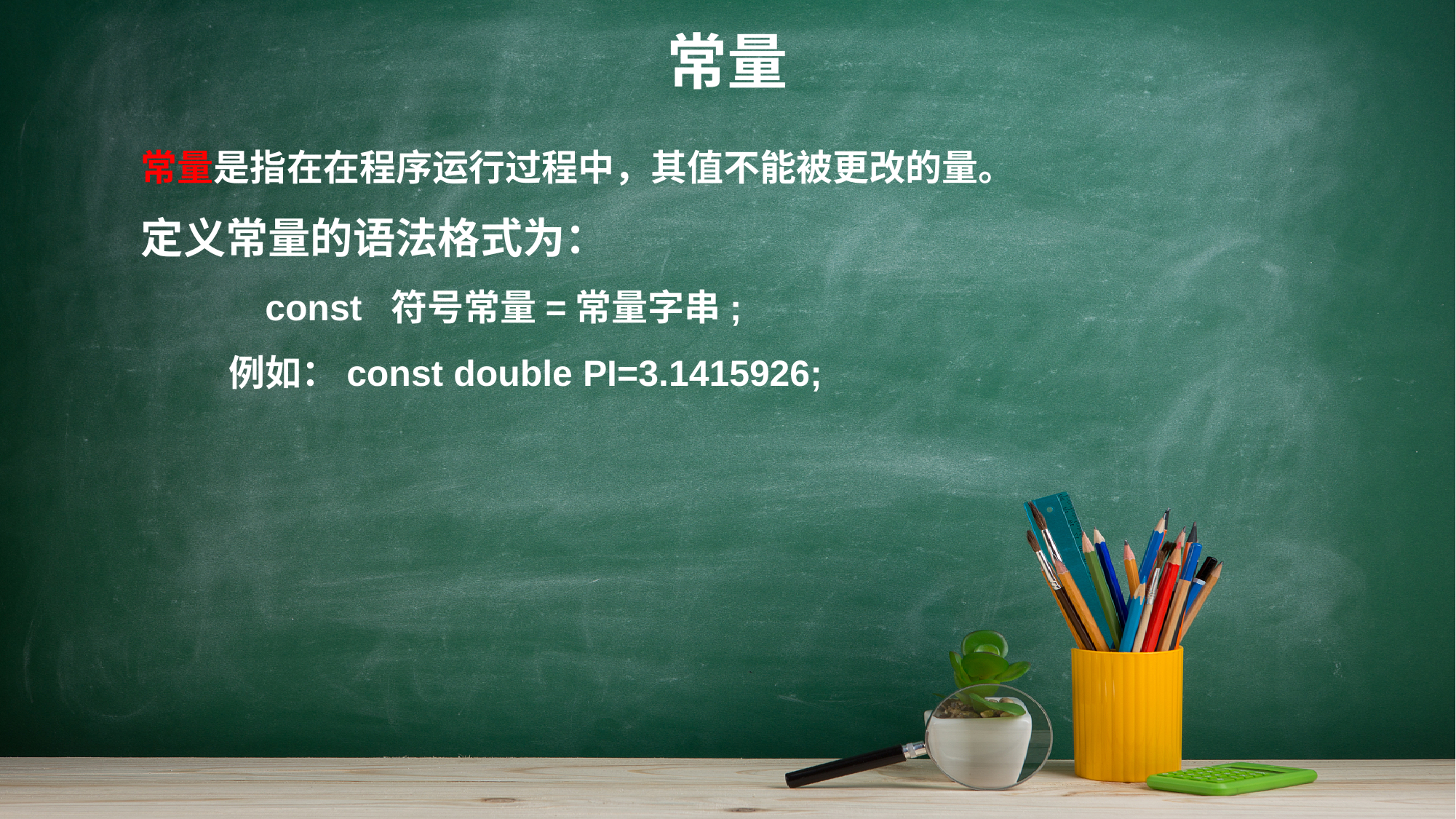

常量
#
常量是指在在程序运行过程中，其值不能被更改的量。

定义常量的语法格式为：
	const  符号常量=常量字串;
　　例如：const double PI=3.1415926;